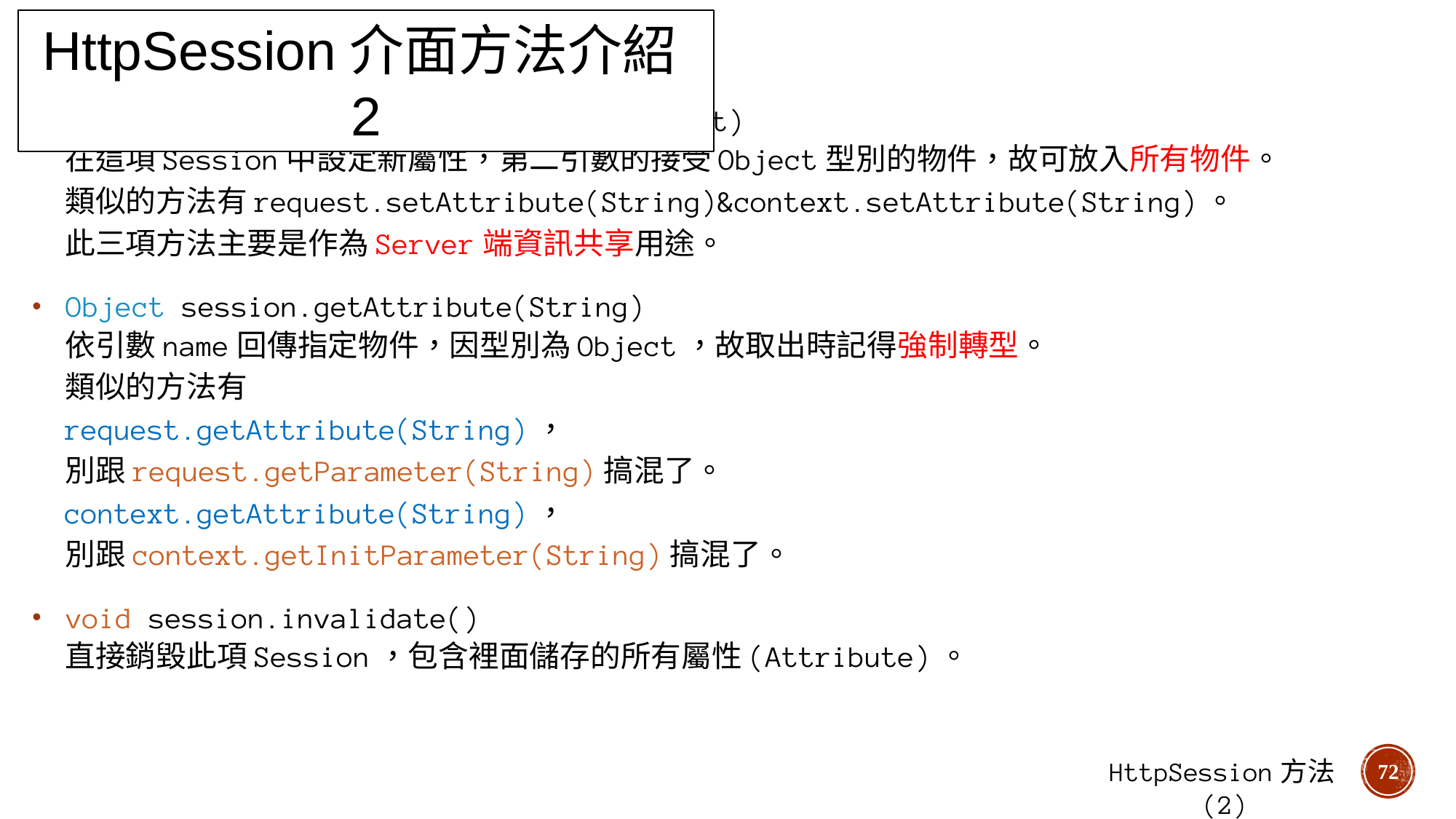

HttpSession介面方法介紹2
void session.setAttribute(String, Object)
在這項Session中設定新屬性，第二引數的接受Object型別的物件，故可放入所有物件。
類似的方法有request.setAttribute(String)&context.setAttribute(String)。
此三項方法主要是作為Server端資訊共享用途。
Object session.getAttribute(String)
依引數name回傳指定物件，因型別為Object，故取出時記得強制轉型。
類似的方法有
request.getAttribute(String)，
別跟request.getParameter(String)搞混了。
context.getAttribute(String)，
別跟context.getInitParameter(String)搞混了。
void session.invalidate()
直接銷毀此項Session，包含裡面儲存的所有屬性(Attribute)。

HttpSession方法(2)
72